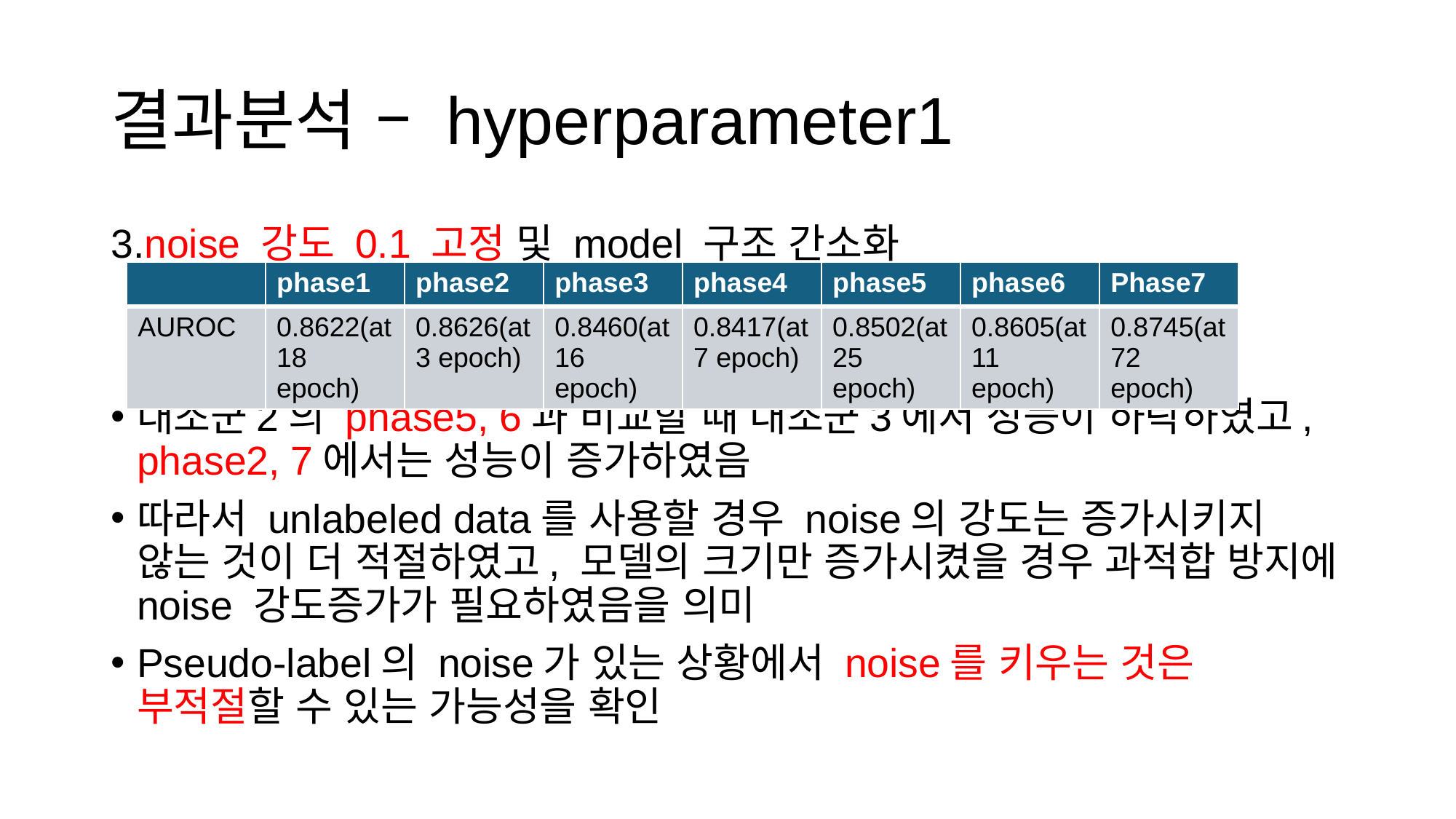

# 결과분석 – hyperparameter1
3.noise 강도 0.1 고정 및 model 구조 간소화

대조군2의 phase5, 6과 비교할 때 대조군3에서 성능이 하락하였고, phase2, 7에서는 성능이 증가하였음
따라서 unlabeled data를 사용할 경우 noise의 강도는 증가시키지 않는 것이 더 적절하였고, 모델의 크기만 증가시켰을 경우 과적합 방지에 noise 강도증가가 필요하였음을 의미
Pseudo-label의 noise가 있는 상황에서 noise를 키우는 것은 부적절할 수 있는 가능성을 확인

|  | phase1 | phase2 | phase3 | phase4 | phase5 | phase6 | Phase7 |
| --- | --- | --- | --- | --- | --- | --- | --- |
| AUROC | 0.8622(at 18 epoch) | 0.8626(at 3 epoch) | 0.8460(at 16 epoch) | 0.8417(at 7 epoch) | 0.8502(at 25 epoch) | 0.8605(at 11 epoch) | 0.8745(at 72 epoch) |